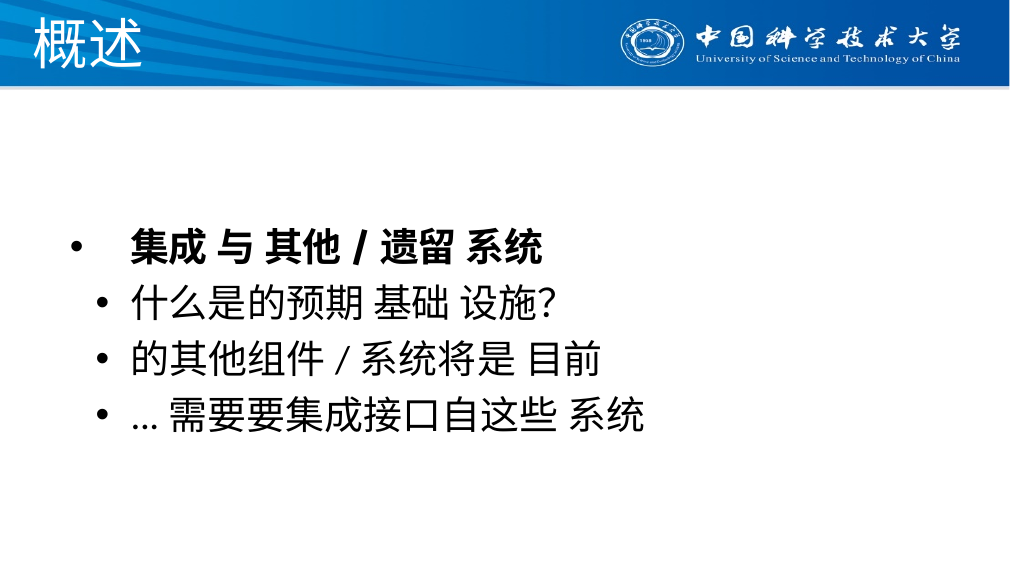

# 概述
集成 与 其他/遗留 系统
什么是的预期 基础 设施？
的其他组件/系统将是 目前
...需要要集成接口自这些 系统